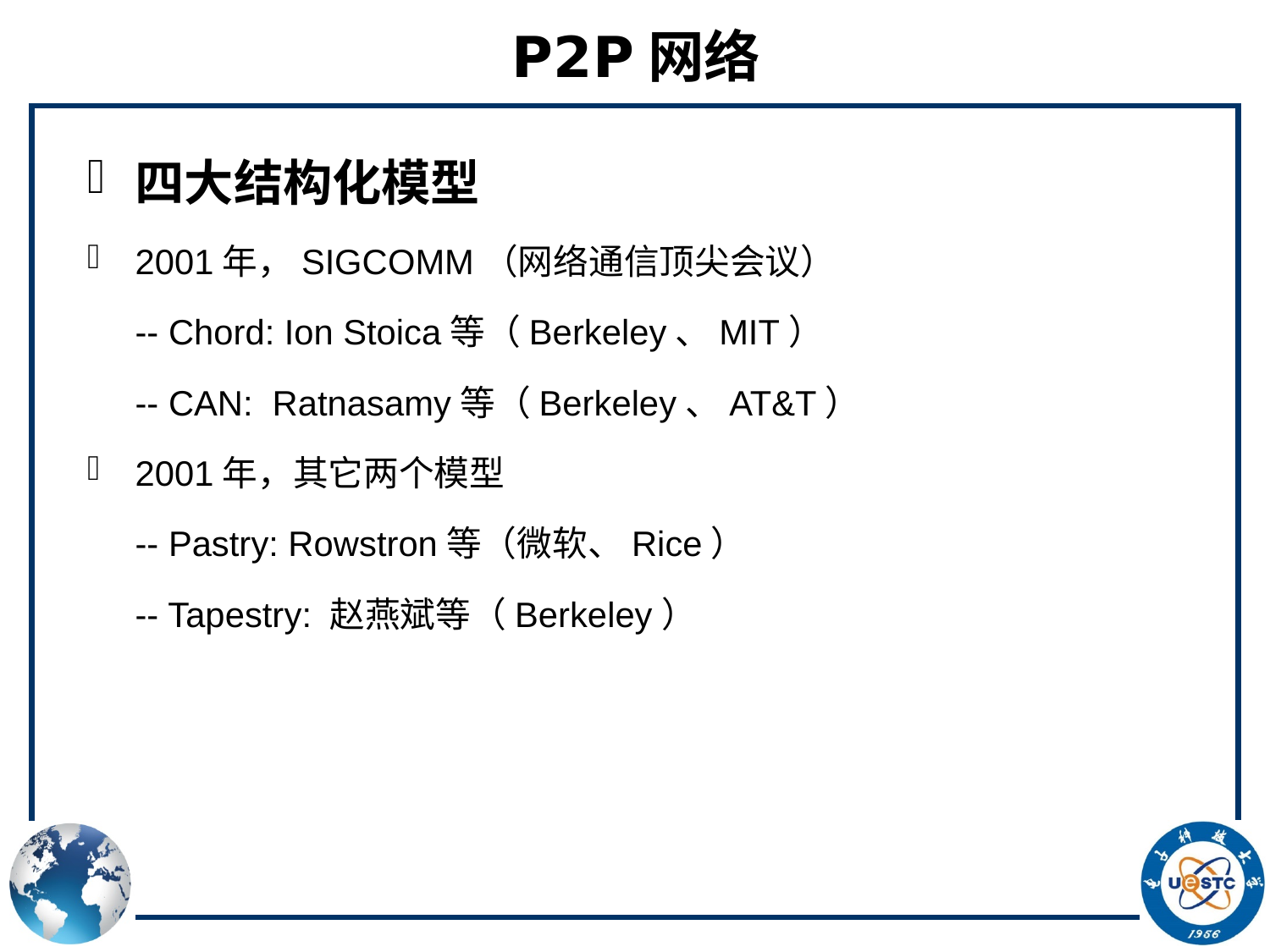

# P2P网络
四大结构化模型
2001年，SIGCOMM（网络通信顶尖会议）
	-- Chord: Ion Stoica等（Berkeley、MIT）
	-- CAN:  Ratnasamy等（Berkeley、AT&T）
2001年，其它两个模型
	-- Pastry: Rowstron等（微软、Rice）
	-- Tapestry: 赵燕斌等（Berkeley）